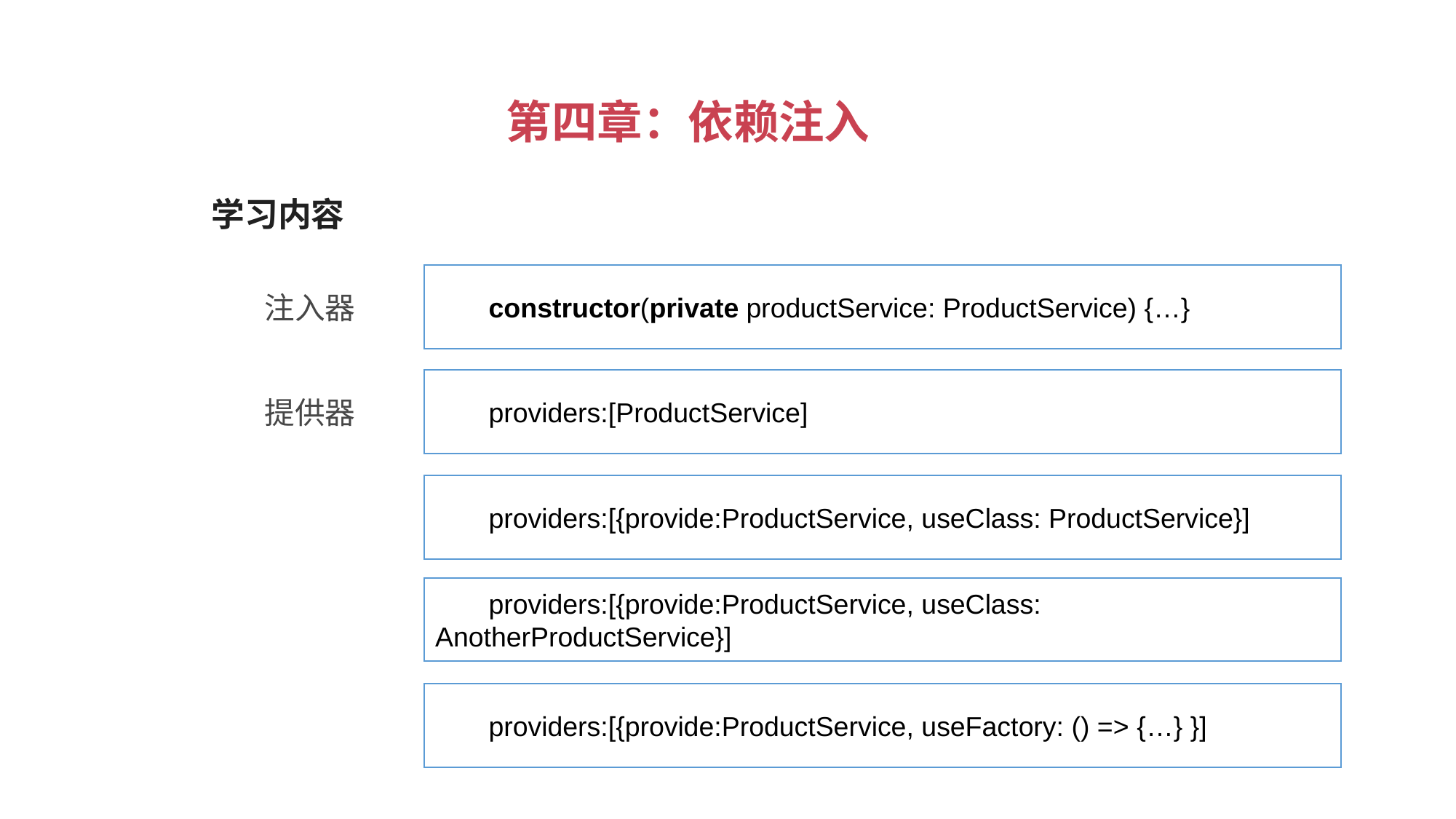

第四章：依赖注入
 学习内容
       constructor(private productService: ProductService) {…}
注入器
       providers:[ProductService]
提供器
       providers:[{provide:ProductService, useClass: ProductService}]
       providers:[{provide:ProductService, useClass: AnotherProductService}]
       providers:[{provide:ProductService, useFactory: () => {…} }]